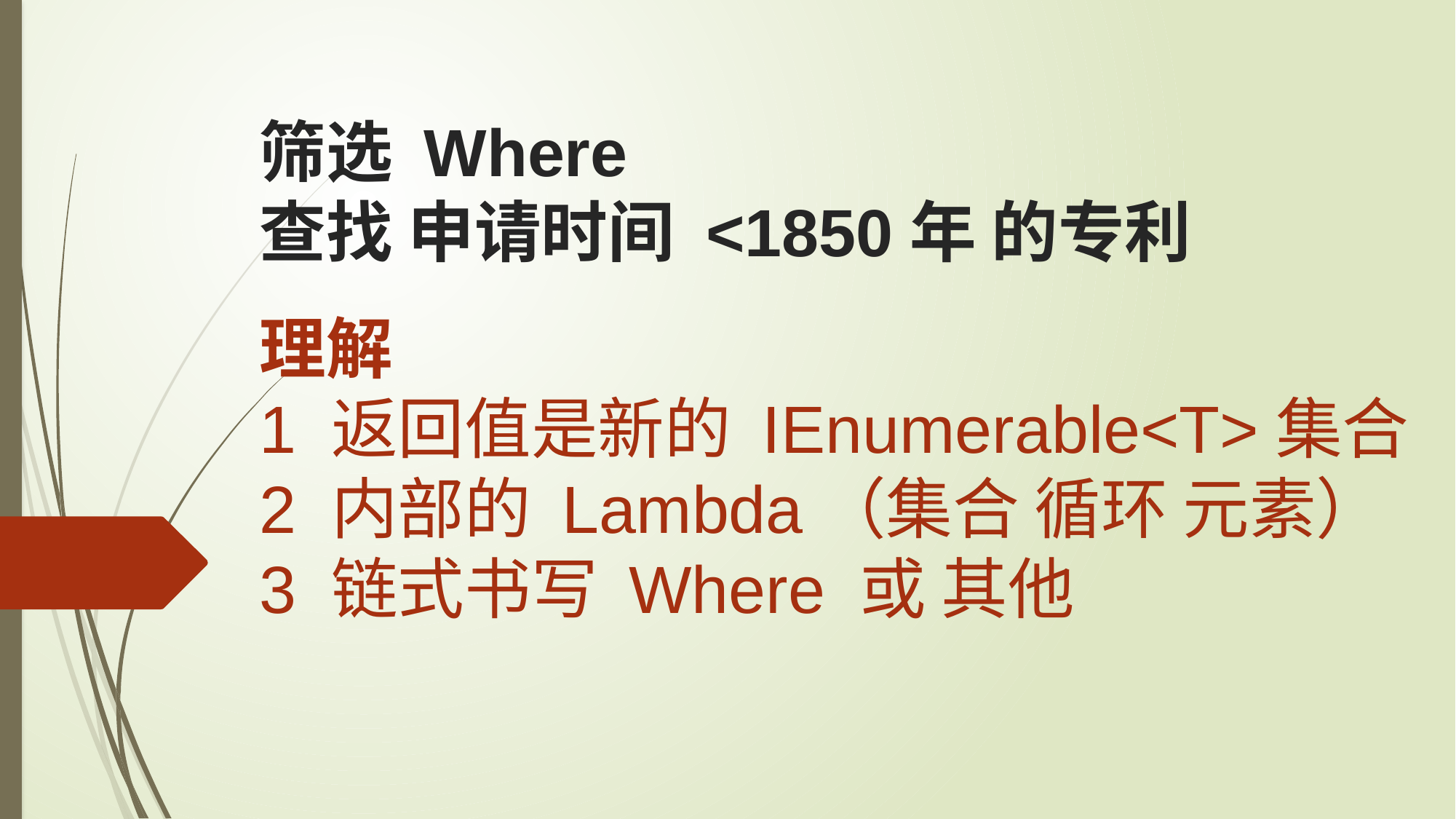

筛选 Where
查找 申请时间 <1850年 的专利

理解
1 返回值是新的 IEnumerable<T>集合
2 内部的 Lambda（集合 循环 元素）
3 链式书写 Where 或 其他